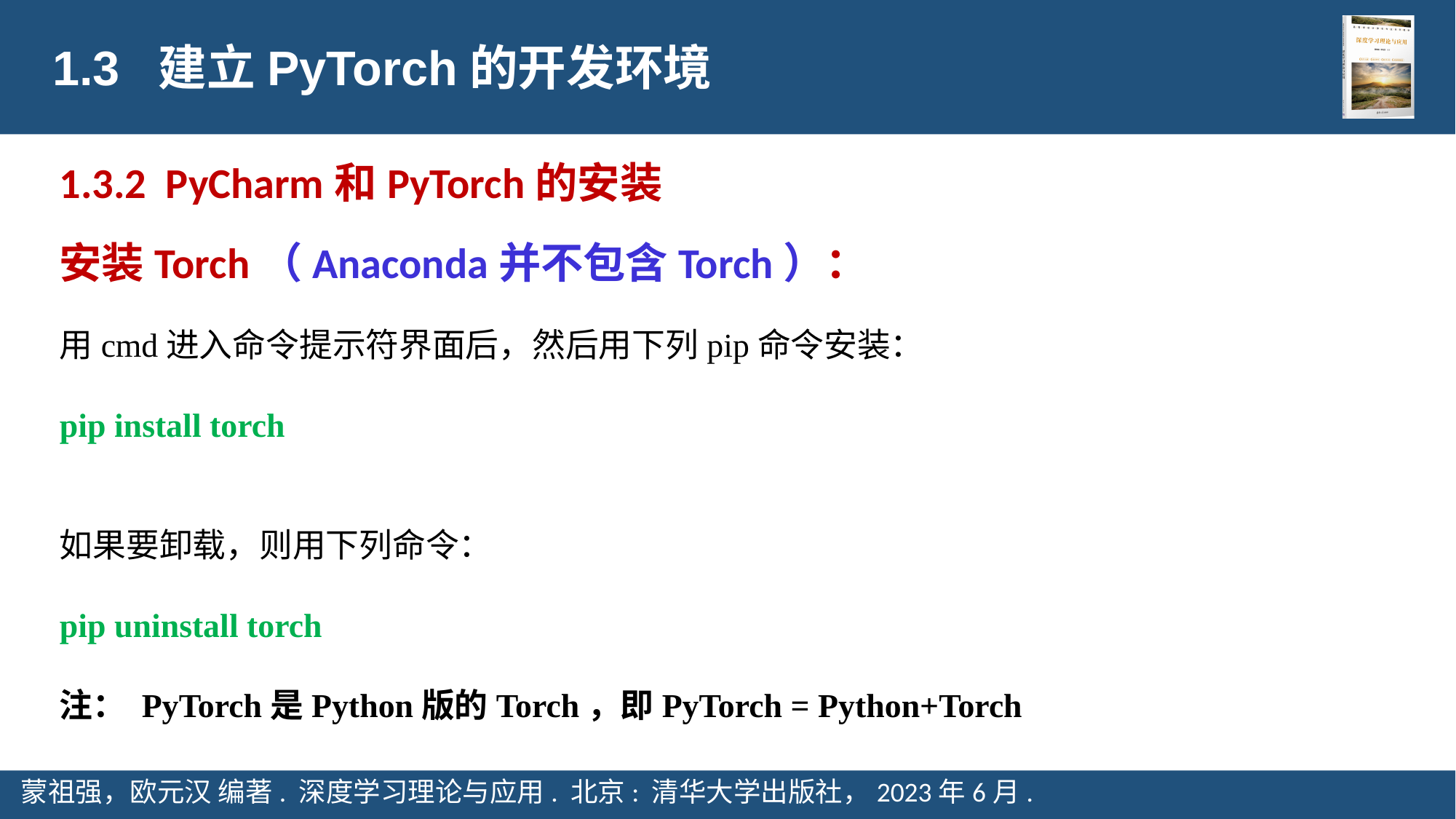

1.3  建立PyTorch的开发环境

1.3.2  PyCharm和PyTorch的安装
安装Torch（Anaconda并不包含Torch）：

用cmd进入命令提示符界面后，然后用下列pip命令安装：

pip install torch

如果要卸载，则用下列命令：

pip uninstall torch

注： PyTorch是Python版的Torch，即PyTorch = Python+Torch